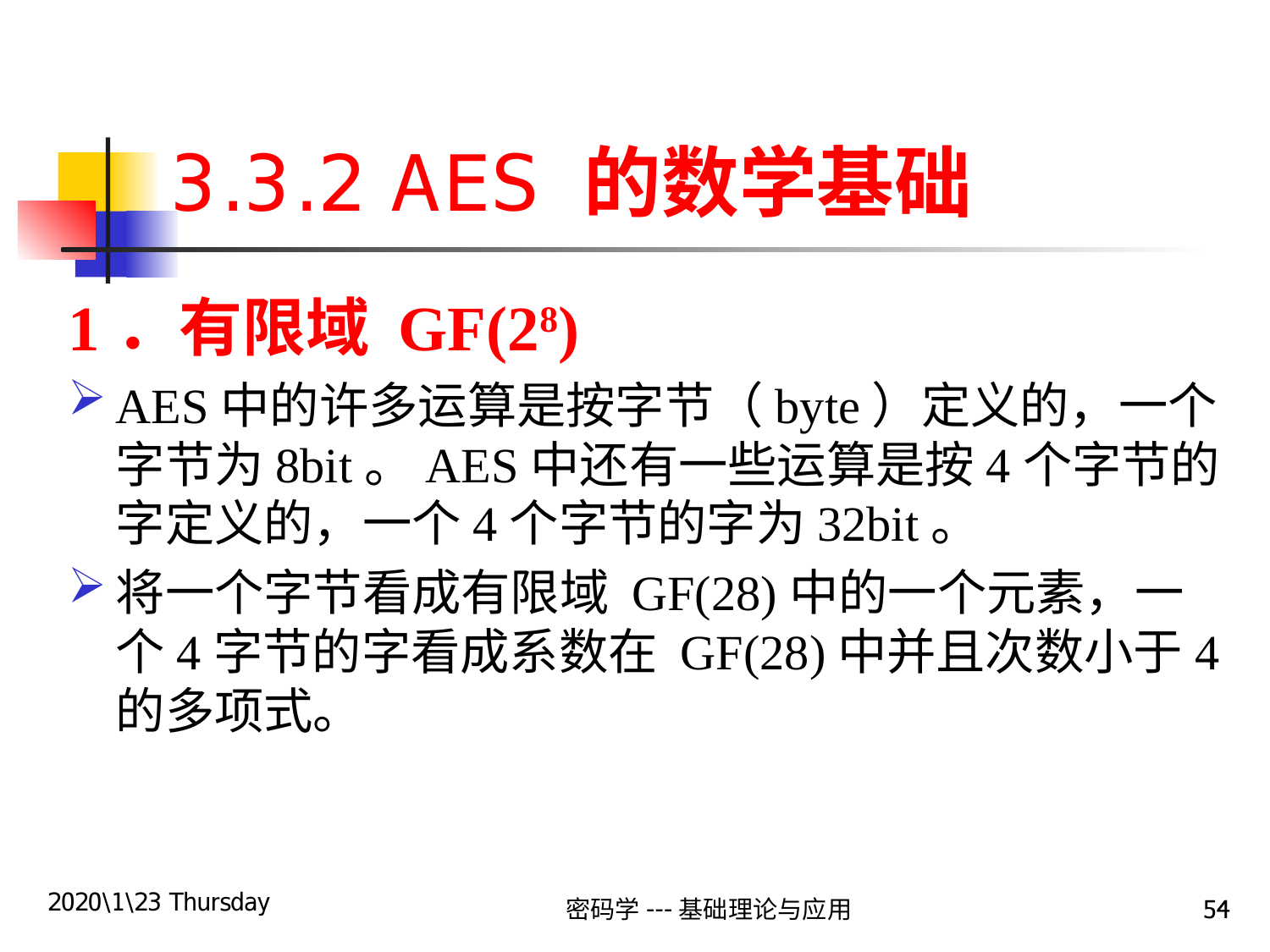

# 3.3.2 AES 的数学基础
1．有限域 GF(28)
AES中的许多运算是按字节（byte）定义的，一个字节为8bit。AES中还有一些运算是按4个字节的字定义的，一个4个字节的字为32bit。
将一个字节看成有限域 GF(28)中的一个元素，一个4字节的字看成系数在 GF(28)中并且次数小于4的多项式。
密码学---基础理论与应用
54
2020\1\23 Thursday